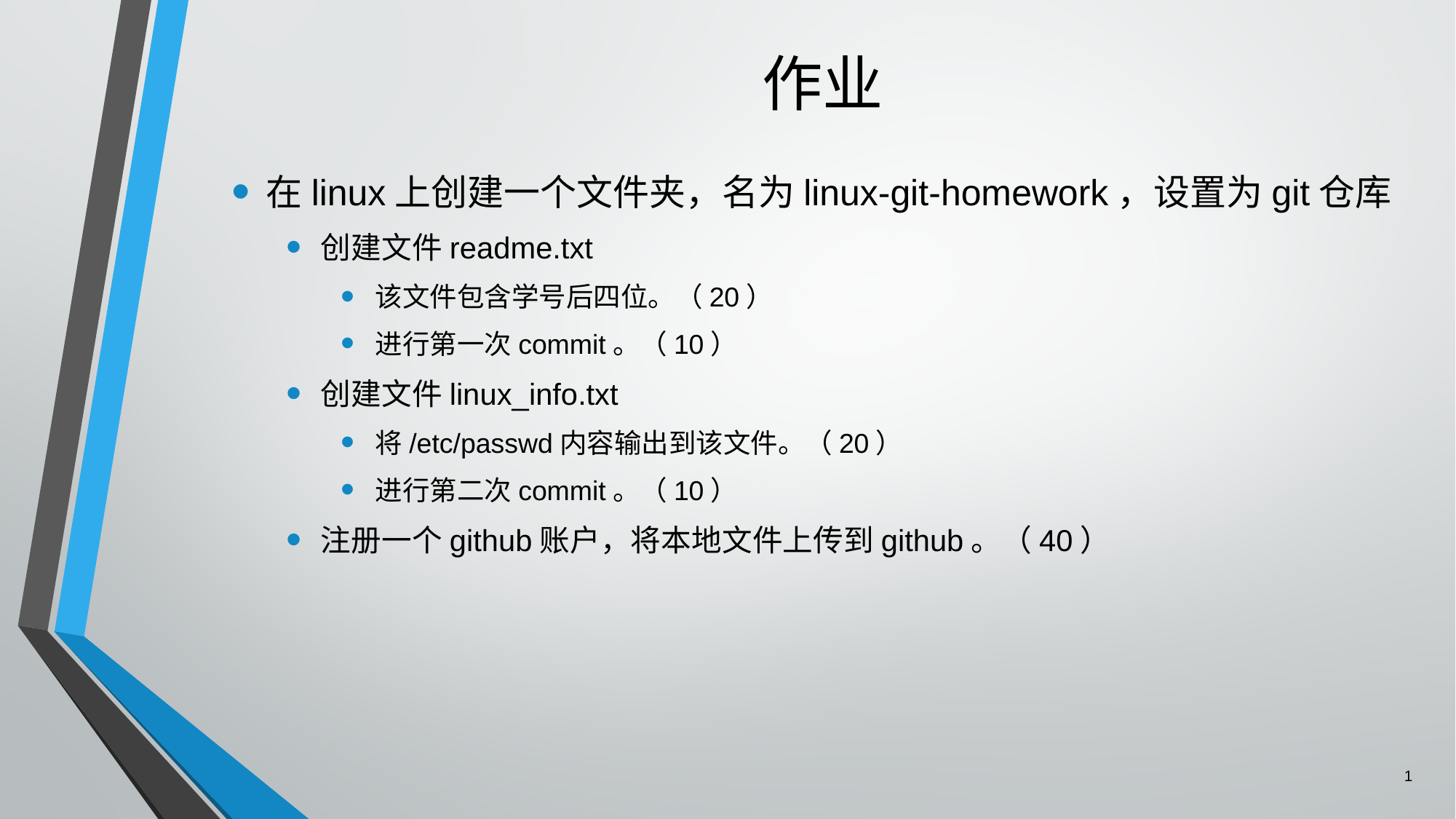

# 作业
在linux上创建一个文件夹，名为linux-git-homework，设置为git仓库
创建文件readme.txt
该文件包含学号后四位。（20）
进行第一次commit。（10）
创建文件linux_info.txt
将/etc/passwd内容输出到该文件。（20）
进行第二次commit。（10）
注册一个github账户，将本地文件上传到github。（40）

1